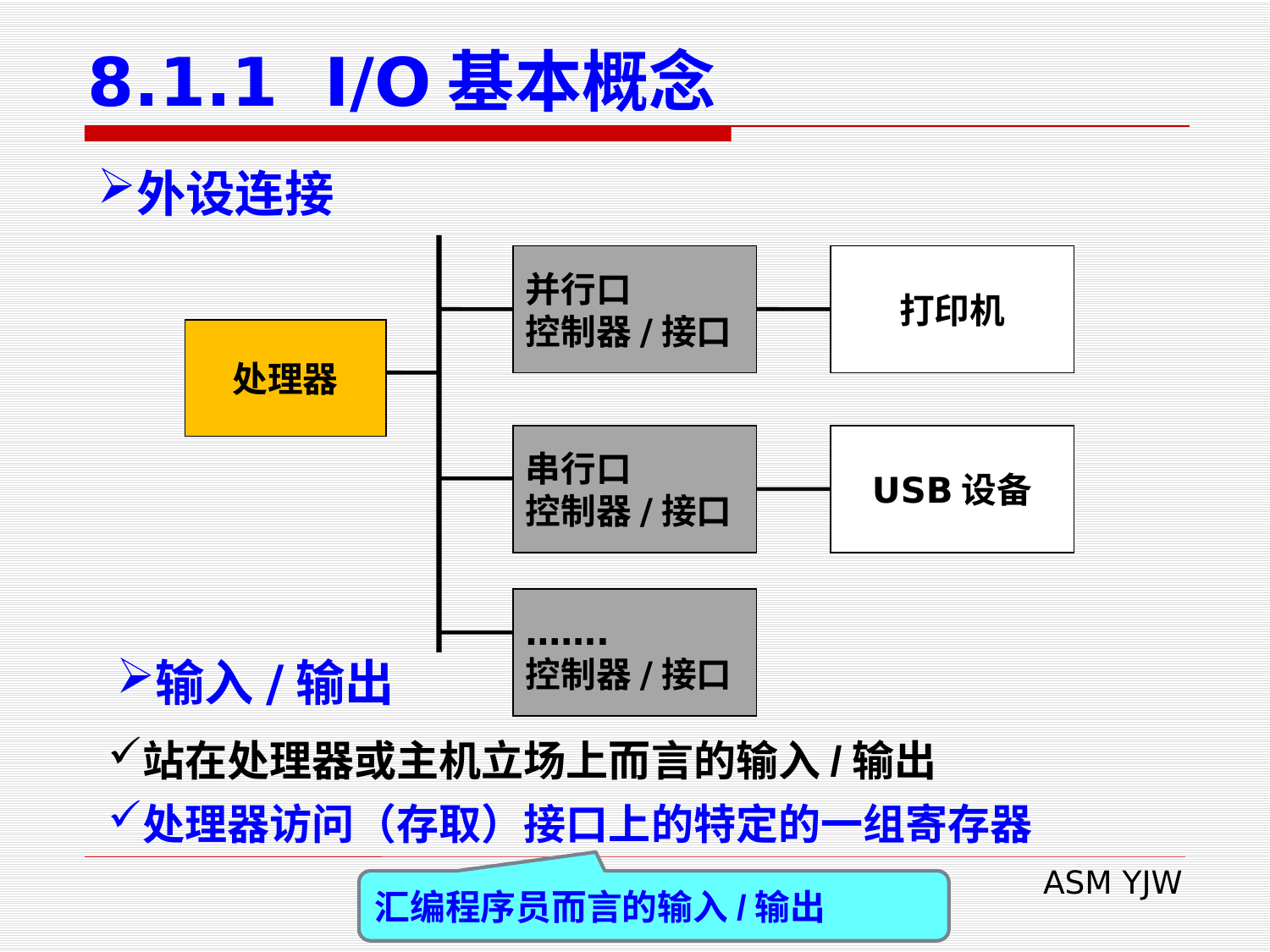

# 8.1.1  I/O基本概念
外设连接

并行口
控制器/接口
打印机

处理器

串行口
控制器/接口
USB设备

…….
控制器/接口

输入/输出
站在处理器或主机立场上而言的输入/输出
处理器访问（存取）接口上的特定的一组寄存器
汇编程序员而言的输入/输出